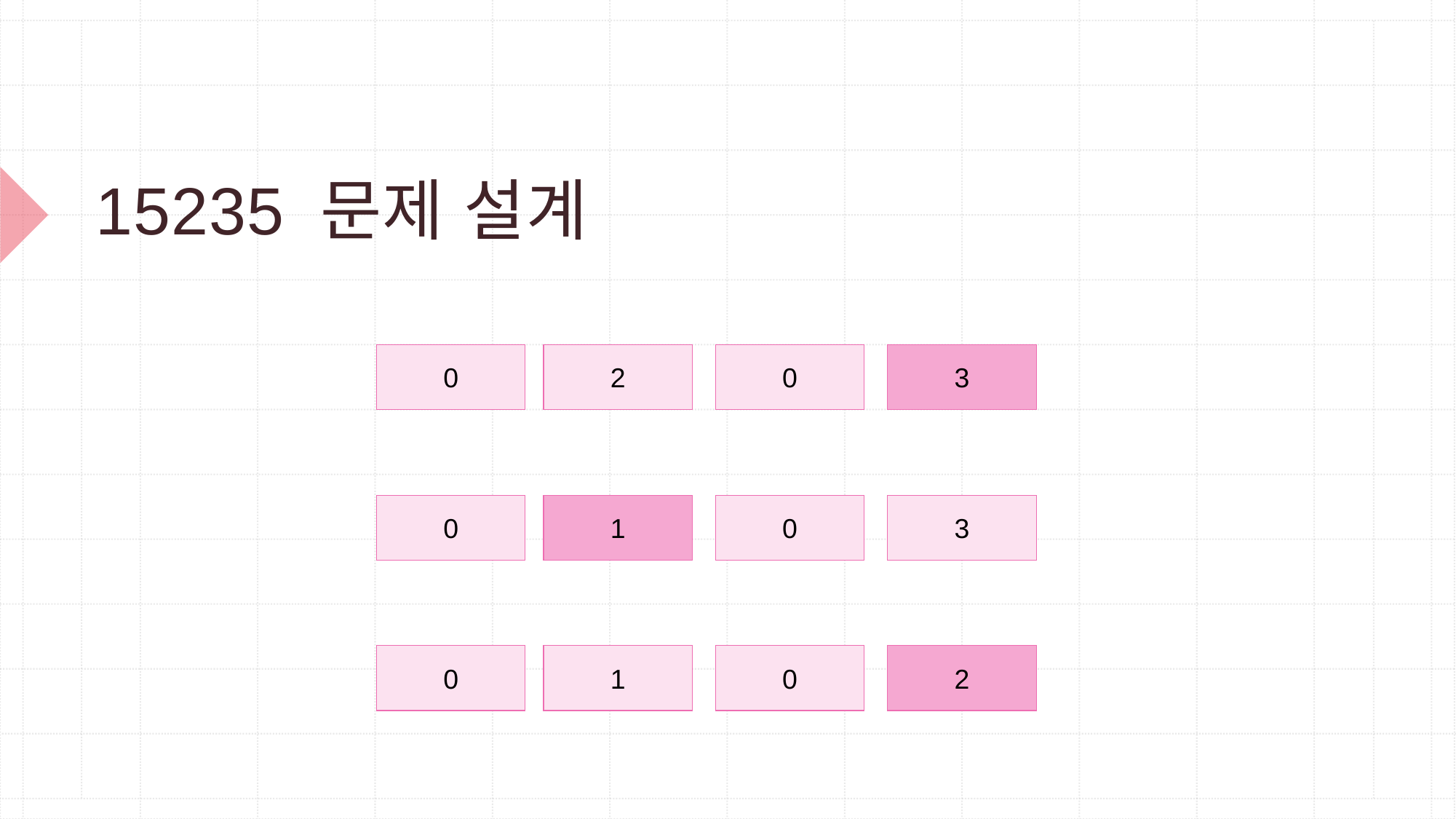

# 15235 문제 설계
3
0
0
2
3
0
0
1
2
0
0
1